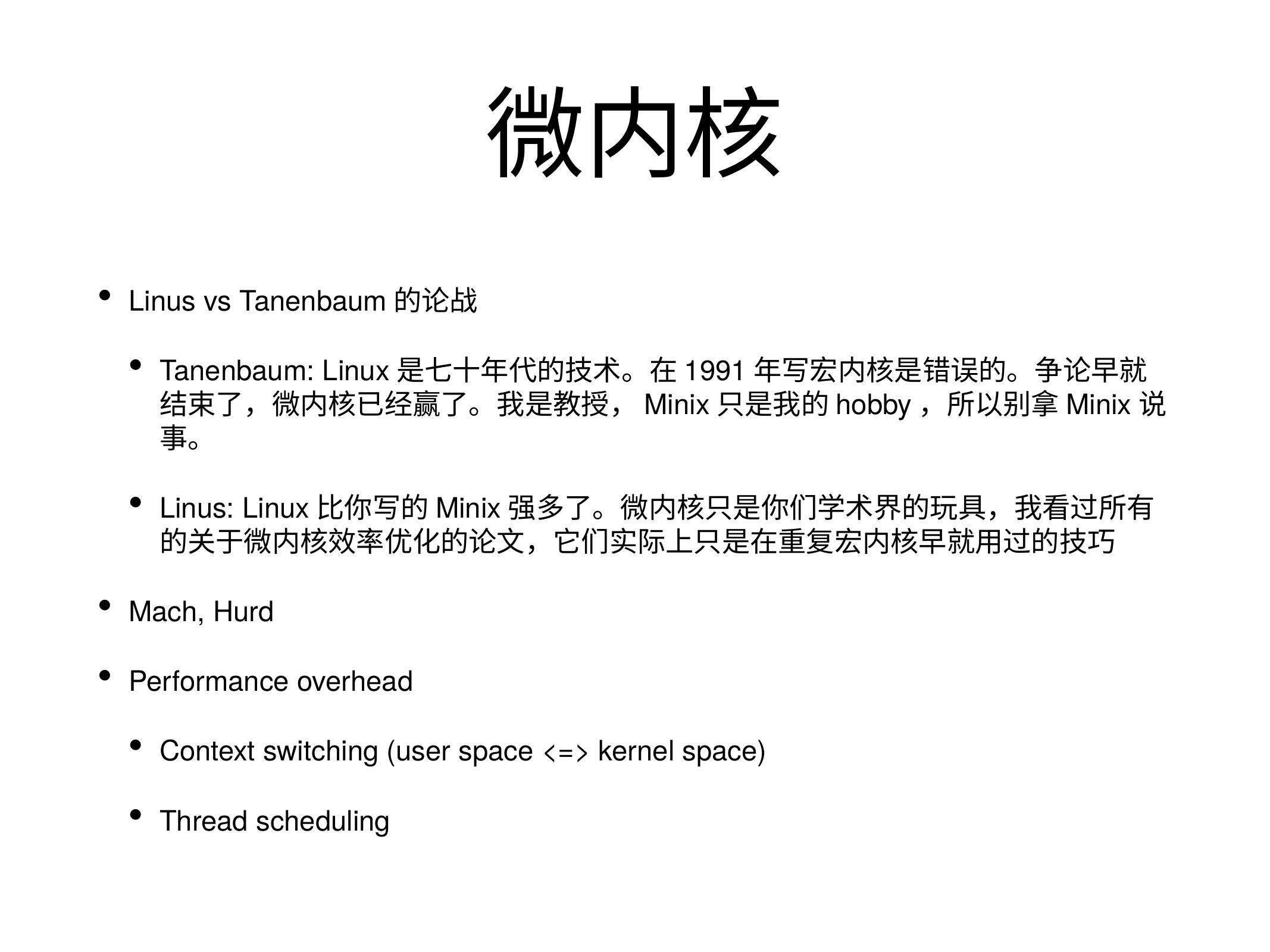

# 微内核
Linus vs Tanenbaum的论战
Tanenbaum: Linux是七十年代的技术。在1991年写宏内核是错误的。争论早就结束了，微内核已经赢了。我是教授，Minix只是我的hobby，所以别拿Minix说事。
Linus: Linux比你写的Minix强多了。微内核只是你们学术界的玩具，我看过所有的关于微内核效率优化的论文，它们实际上只是在重复宏内核早就用过的技巧
Mach, Hurd
Performance overhead
Context switching (user space <=> kernel space)
Thread scheduling